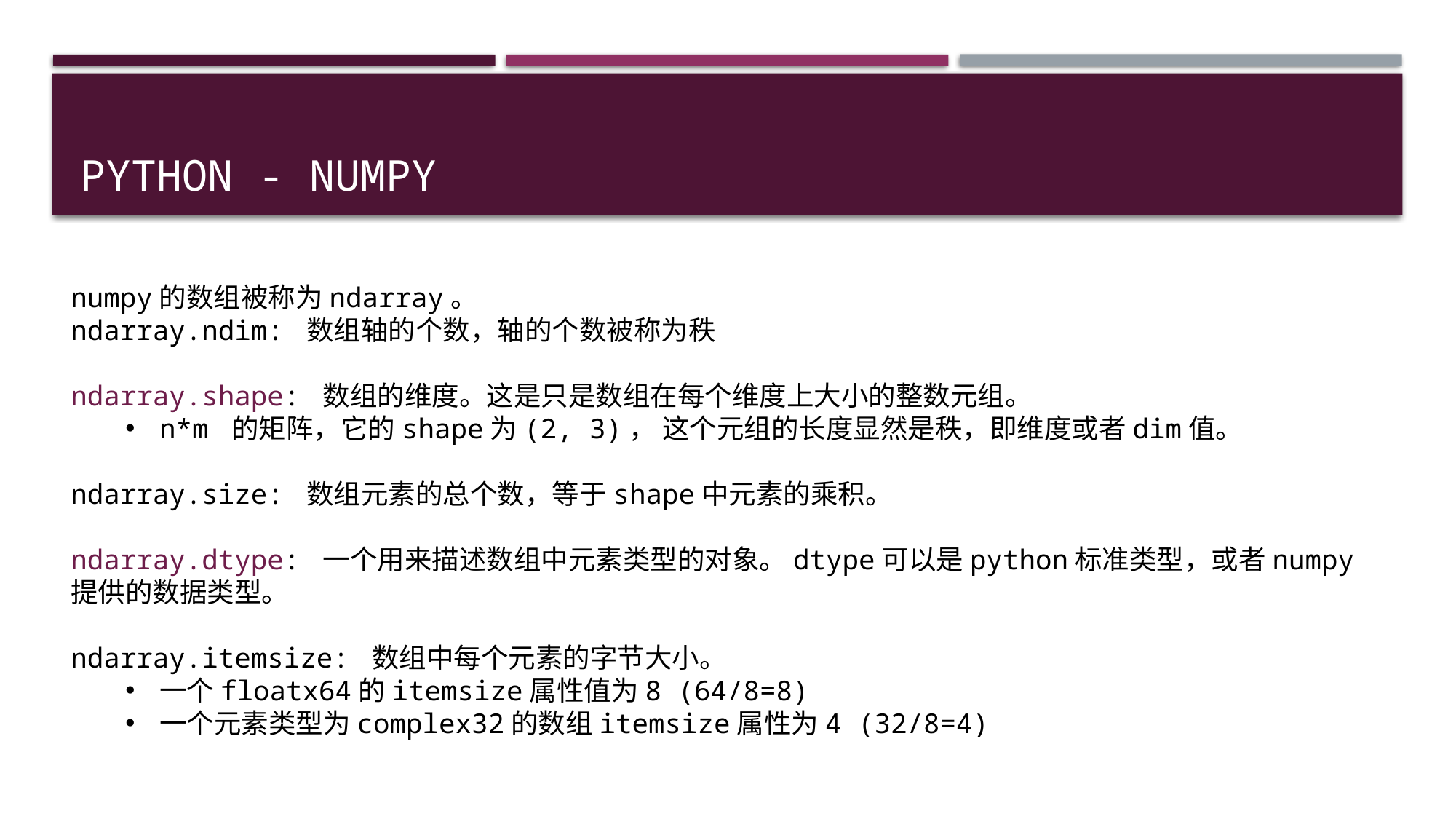

# python - numpy
numpy的数组被称为ndarray。
ndarray.ndim: 数组轴的个数，轴的个数被称为秩

ndarray.shape: 数组的维度。这是只是数组在每个维度上大小的整数元组。
n*m 的矩阵，它的shape为(2, 3)， 这个元组的长度显然是秩，即维度或者dim值。

ndarray.size: 数组元素的总个数，等于shape中元素的乘积。

ndarray.dtype: 一个用来描述数组中元素类型的对象。dtype可以是python标准类型，或者numpy提供的数据类型。

ndarray.itemsize: 数组中每个元素的字节大小。
一个floatx64的itemsize属性值为8 (64/8=8)
一个元素类型为complex32的数组itemsize属性为4 (32/8=4)